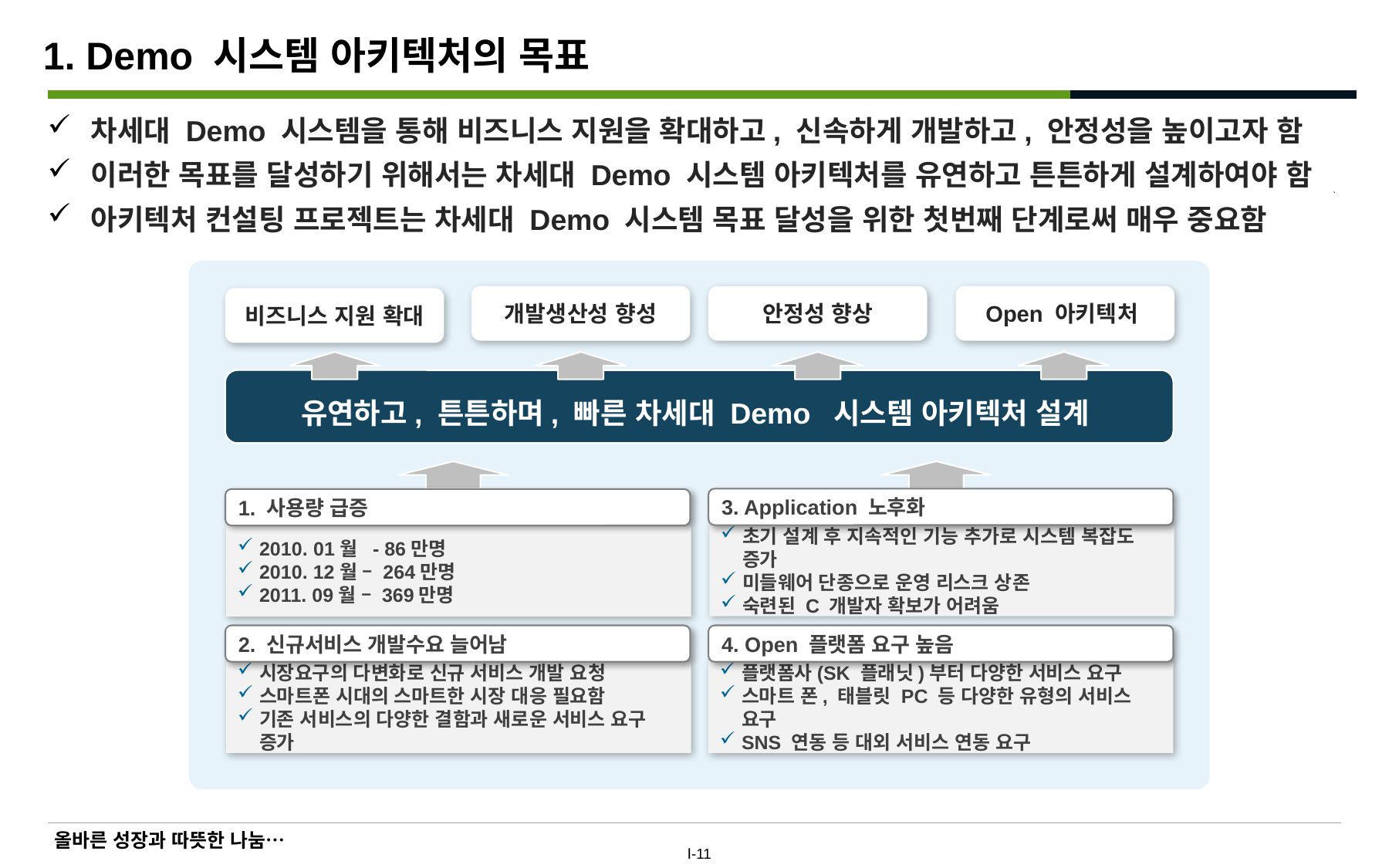

# 1. Demo 시스템 아키텍처의 목표
차세대 Demo 시스템을 통해 비즈니스 지원을 확대하고, 신속하게 개발하고, 안정성을 높이고자 함
이러한 목표를 달성하기 위해서는 차세대 Demo 시스템 아키텍처를 유연하고 튼튼하게 설계하여야 함
아키텍처 컨설팅 프로젝트는 차세대 Demo 시스템 목표 달성을 위한 첫번째 단계로써 매우 중요함

개발생산성 향성
Open 아키텍처
안정성 향상
비즈니스 지원 확대

유연하고, 튼튼하며, 빠른 차세대 Demo  시스템 아키텍처 설계

3. Application 노후화
1. 사용량 급증
초기 설계 후 지속적인 기능 추가로 시스템 복잡도 증가
미들웨어 단종으로 운영 리스크 상존
숙련된 C 개발자 확보가 어려움
2010. 01월  - 86만명
2010. 12월 – 264만명
2011. 09월 – 369만명
2. 신규서비스 개발수요 늘어남
4. Open 플랫폼 요구 높음
시장요구의 다변화로 신규 서비스 개발 요청
스마트폰 시대의 스마트한 시장 대응 필요함
기존 서비스의 다양한 결함과 새로운 서비스 요구 증가
플랫폼사(SK 플래닛)부터 다양한 서비스 요구
스마트 폰, 태블릿 PC 등 다양한 유형의 서비스 요구
SNS 연동 등 대외 서비스 연동 요구